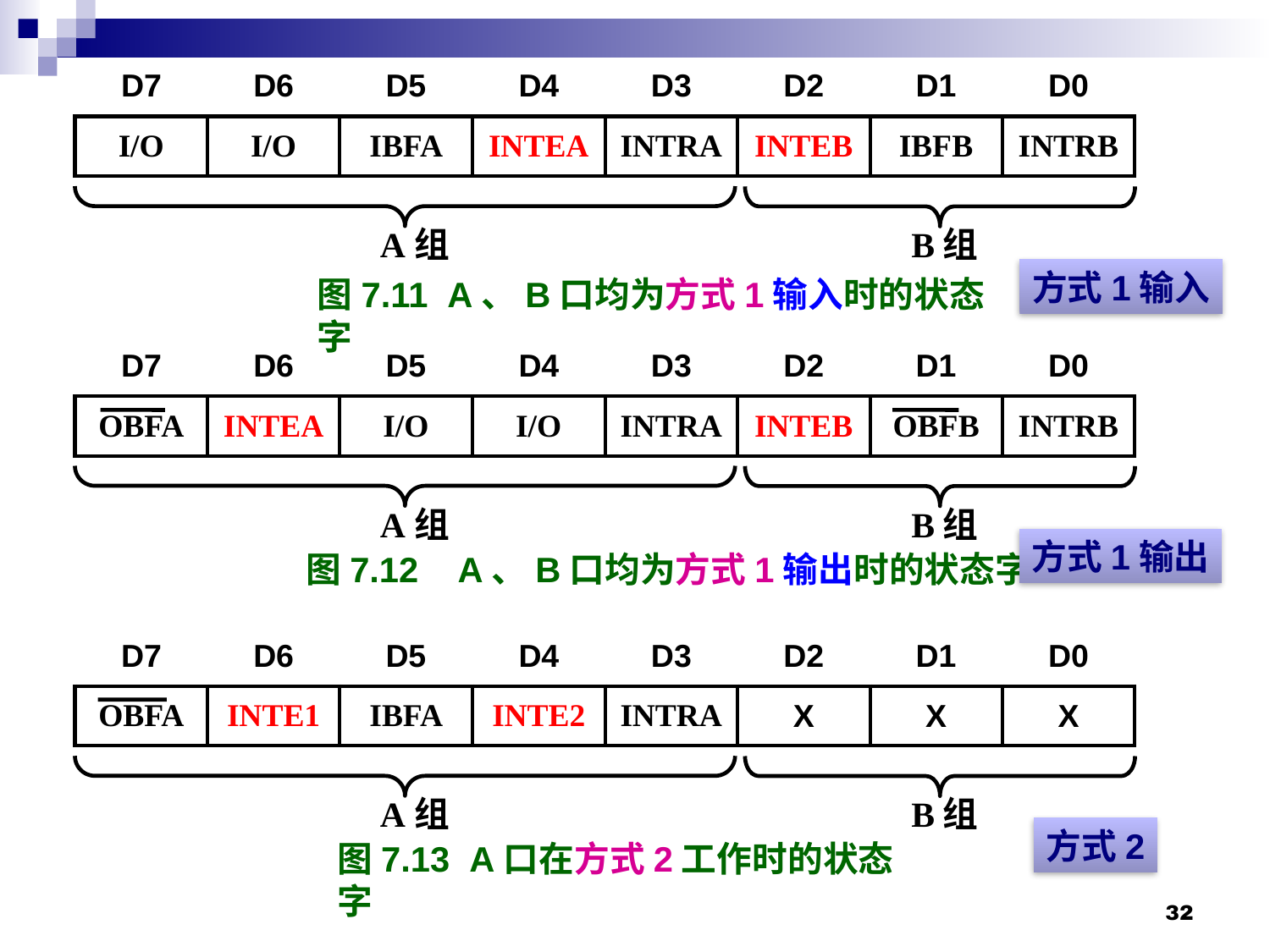

| D7 | D6 | D5 | D4 | D3 | D2 | D1 | D0 |
| --- | --- | --- | --- | --- | --- | --- | --- |
| I/O | I/O | IBFA | INTEA | INTRA | INTEB | IBFB | INTRB |

A组
B组
方式1输入
图7.11  A、B口均为方式1输入时的状态字

| D7 | D6 | D5 | D4 | D3 | D2 | D1 | D0 |
| --- | --- | --- | --- | --- | --- | --- | --- |
| OBFA | INTEA | I/O | I/O | INTRA | INTEB | OBFB | INTRB |

A组
B组
方式1输出
图7.12    A、B口均为方式1输出时的状态字

| D7 | D6 | D5 | D4 | D3 | D2 | D1 | D0 |
| --- | --- | --- | --- | --- | --- | --- | --- |
| OBFA | INTE1 | IBFA | INTE2 | INTRA | X | X | X |

A组
B组
方式2
图7.13  A口在方式2工作时的状态字
32